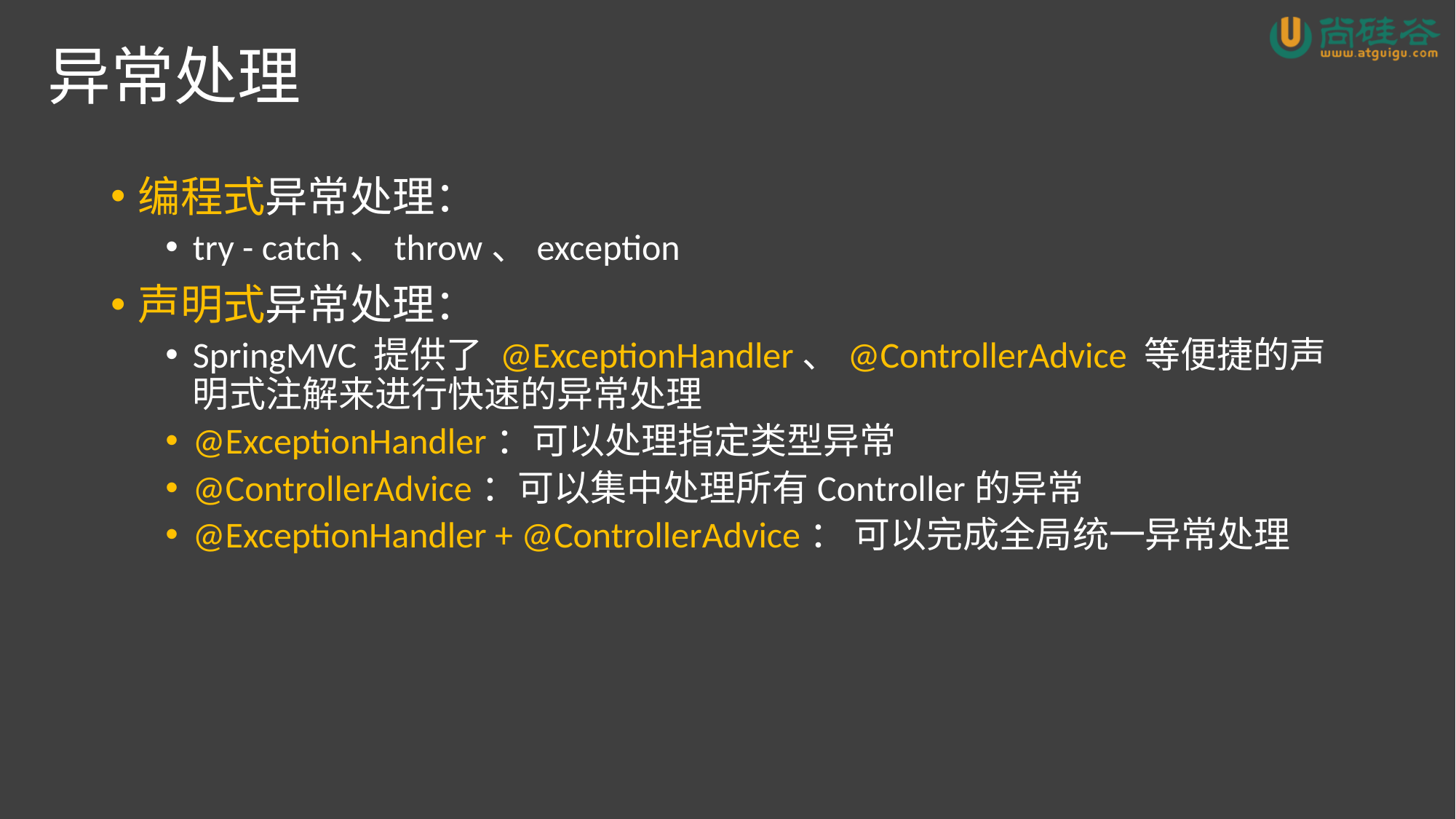

# 异常处理
编程式异常处理：
try - catch、throw、exception
声明式异常处理：
SpringMVC 提供了 @ExceptionHandler、@ControllerAdvice 等便捷的声明式注解来进行快速的异常处理
@ExceptionHandler：可以处理指定类型异常
@ControllerAdvice：可以集中处理所有Controller的异常
@ExceptionHandler + @ControllerAdvice： 可以完成全局统一异常处理